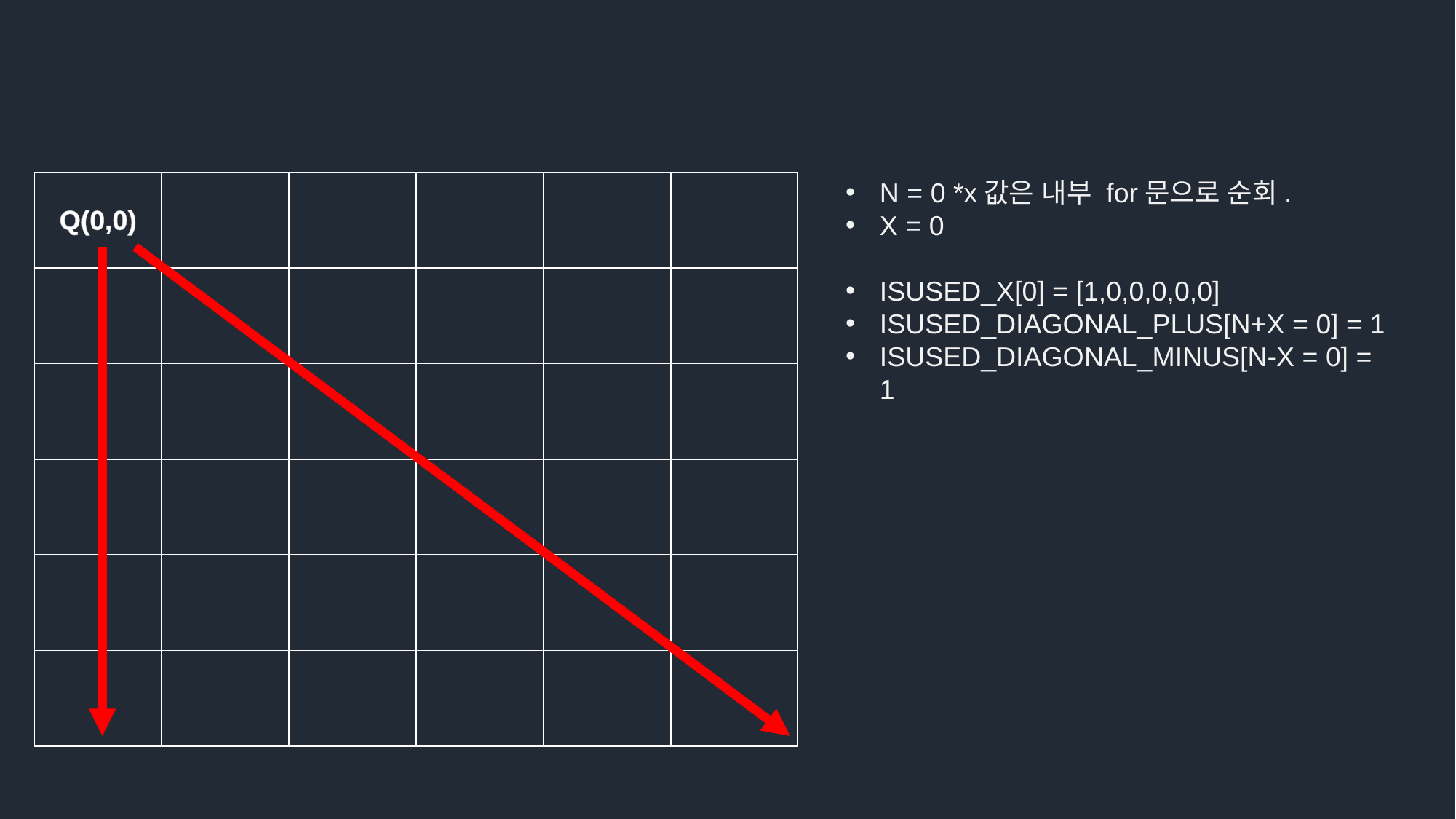

N = 0 *x값은 내부 for문으로 순회.
X = 0

ISUSED_X[0] = [1,0,0,0,0,0]
ISUSED_DIAGONAL_PLUS[N+X = 0] = 1
ISUSED_DIAGONAL_MINUS[N-X = 0] = 1
| Q(0,0) |  |  |  |  |  |
| --- | --- | --- | --- | --- | --- |
|  |  |  |  |  |  |
|  |  |  |  |  |  |
|  |  |  |  |  |  |
|  |  |  |  |  |  |
|  |  |  |  |  |  |